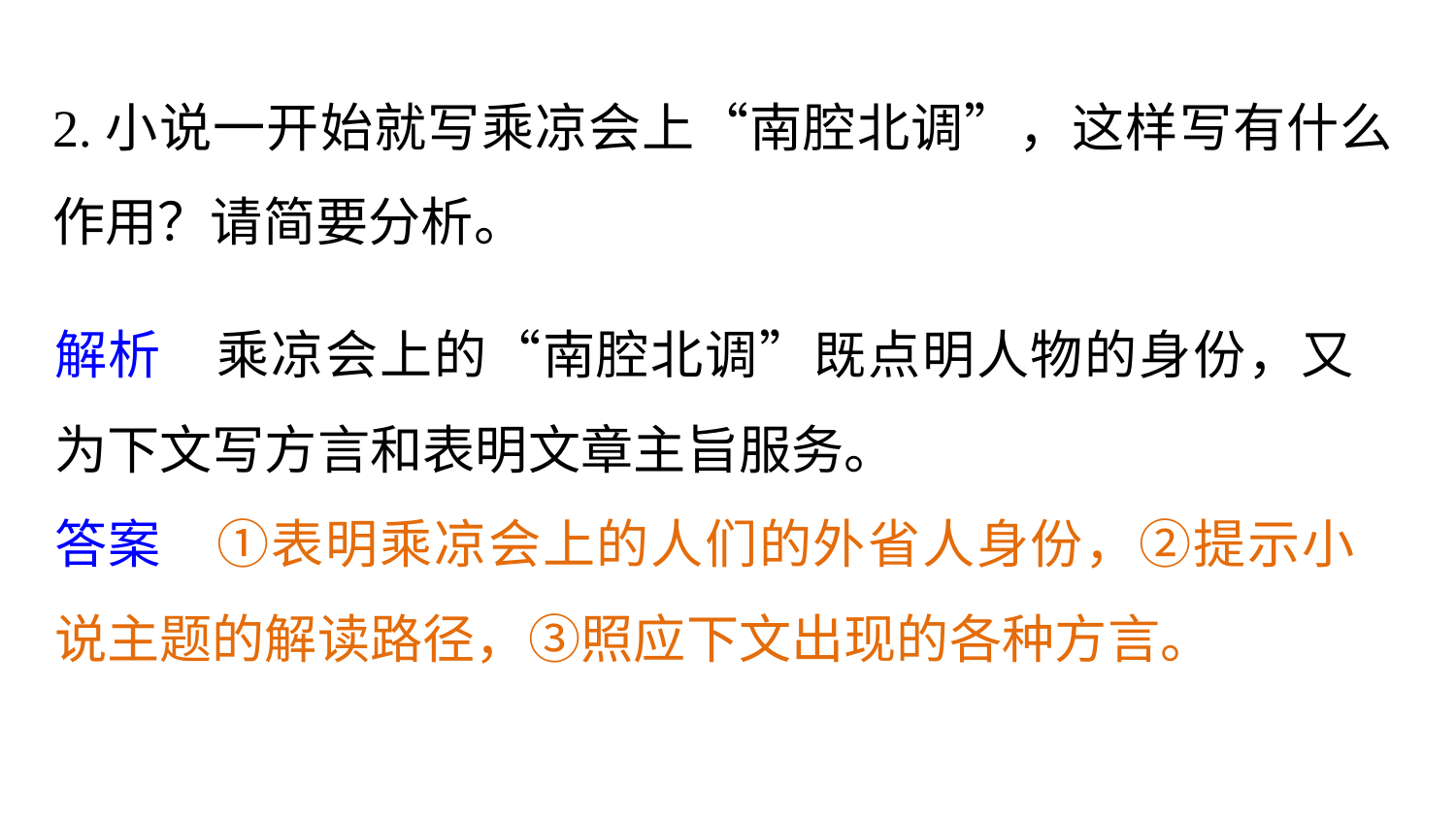

2.小说一开始就写乘凉会上“南腔北调”，这样写有什么作用？请简要分析。
解析　乘凉会上的“南腔北调”既点明人物的身份，又为下文写方言和表明文章主旨服务。
答案　①表明乘凉会上的人们的外省人身份，②提示小说主题的解读路径，③照应下文出现的各种方言。